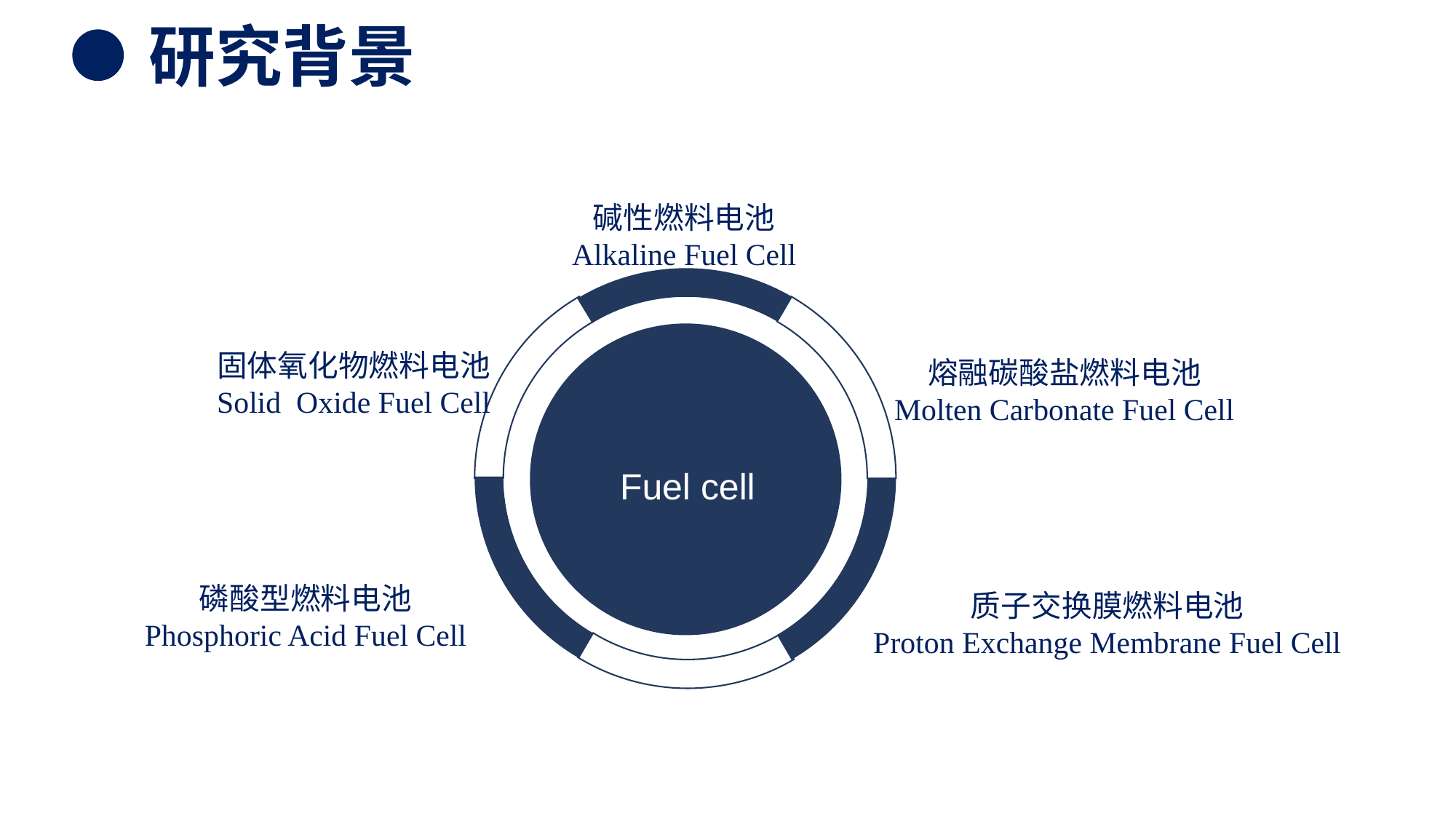

研究背景

碱性燃料电池
Alkaline Fuel Cell

Fuel cell

固体氧化物燃料电池
Solid  Oxide Fuel Cell
熔融碳酸盐燃料电池
Molten Carbonate Fuel Cell
磷酸型燃料电池
Phosphoric Acid Fuel Cell
质子交换膜燃料电池
Proton Exchange Membrane Fuel Cell